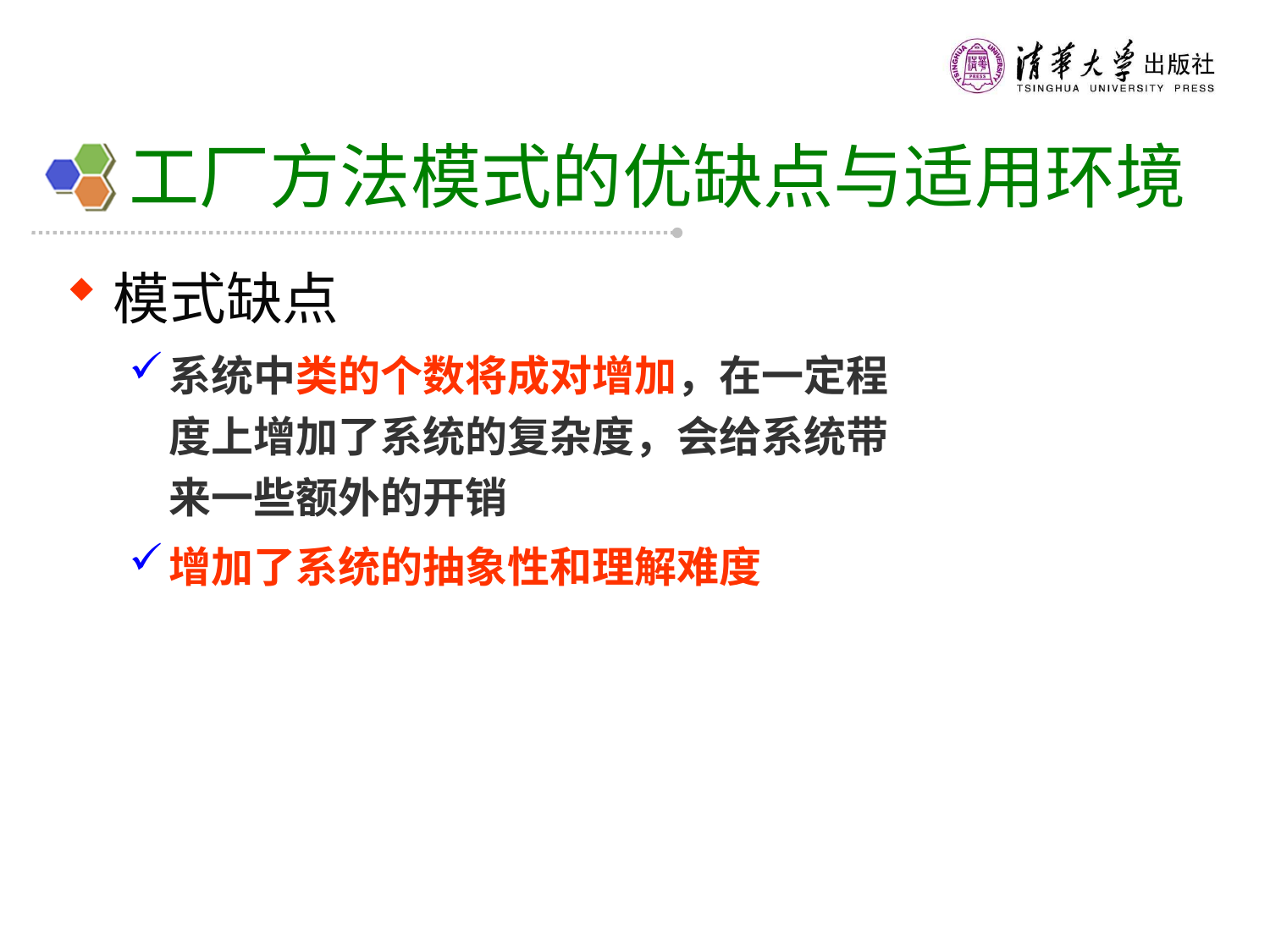

# 工厂方法模式的优缺点与适用环境
模式缺点
系统中类的个数将成对增加，在一定程度上增加了系统的复杂度，会给系统带来一些额外的开销
增加了系统的抽象性和理解难度